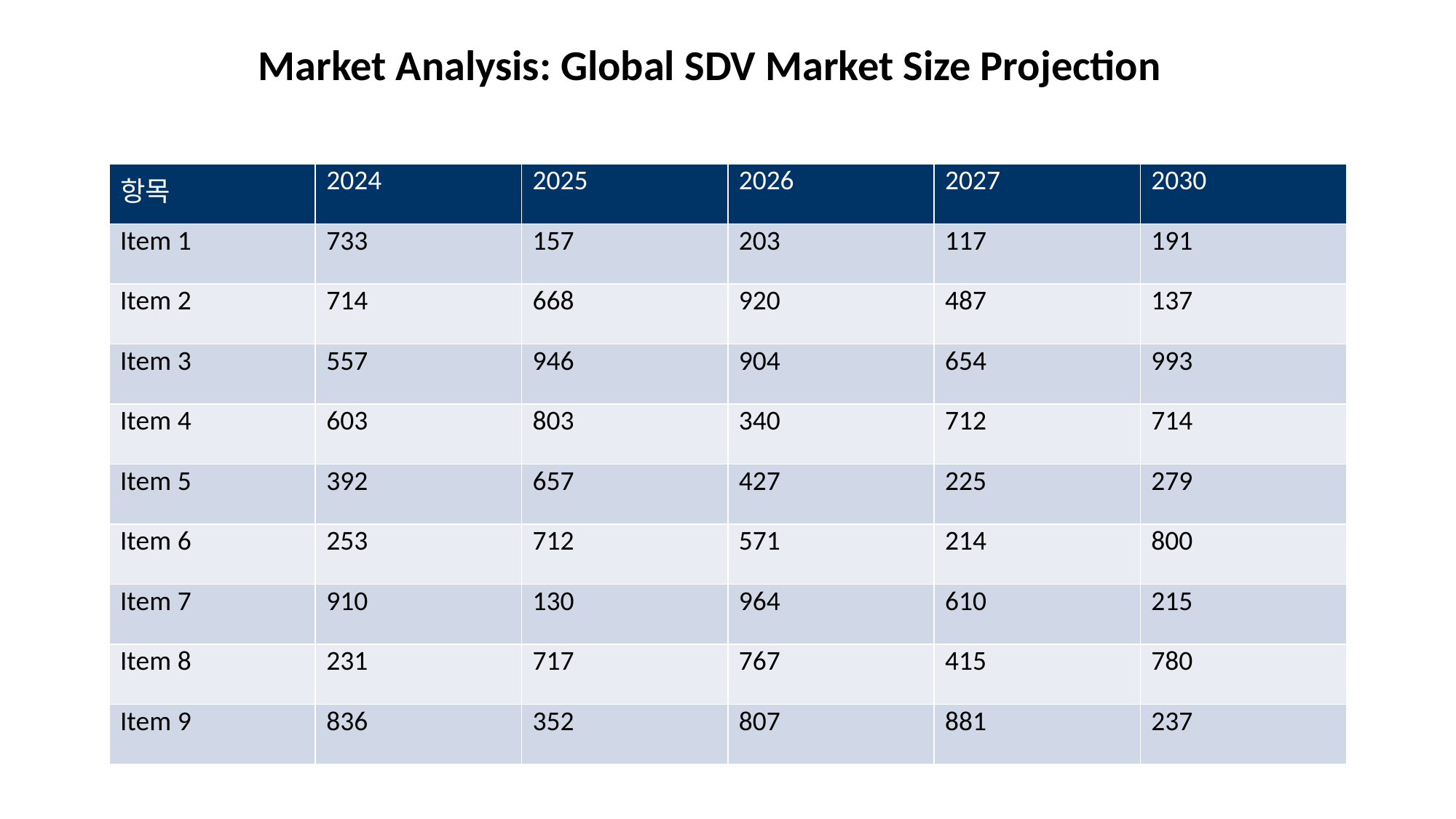

Market Analysis: Global SDV Market Size Projection
#
| 항목 | 2024 | 2025 | 2026 | 2027 | 2030 |
| --- | --- | --- | --- | --- | --- |
| Item 1 | 733 | 157 | 203 | 117 | 191 |
| Item 2 | 714 | 668 | 920 | 487 | 137 |
| Item 3 | 557 | 946 | 904 | 654 | 993 |
| Item 4 | 603 | 803 | 340 | 712 | 714 |
| Item 5 | 392 | 657 | 427 | 225 | 279 |
| Item 6 | 253 | 712 | 571 | 214 | 800 |
| Item 7 | 910 | 130 | 964 | 610 | 215 |
| Item 8 | 231 | 717 | 767 | 415 | 780 |
| Item 9 | 836 | 352 | 807 | 881 | 237 |